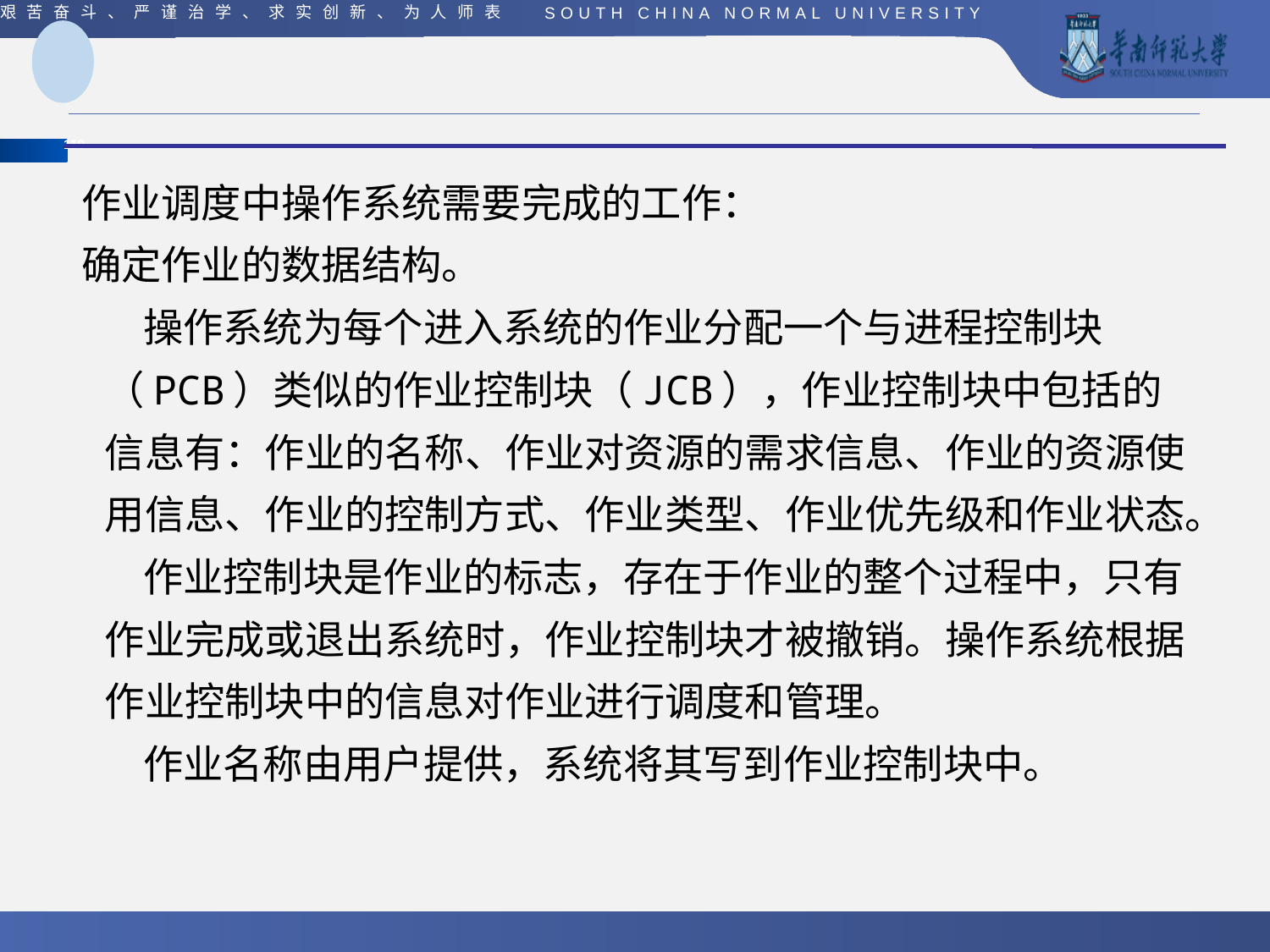

#
作业调度中操作系统需要完成的工作：
确定作业的数据结构。
      操作系统为每个进入系统的作业分配一个与进程控制块（PCB）类似的作业控制块（JCB），作业控制块中包括的信息有：作业的名称、作业对资源的需求信息、作业的资源使用信息、作业的控制方式、作业类型、作业优先级和作业状态。
      作业控制块是作业的标志，存在于作业的整个过程中，只有作业完成或退出系统时，作业控制块才被撤销。操作系统根据作业控制块中的信息对作业进行调度和管理。
      作业名称由用户提供，系统将其写到作业控制块中。

119